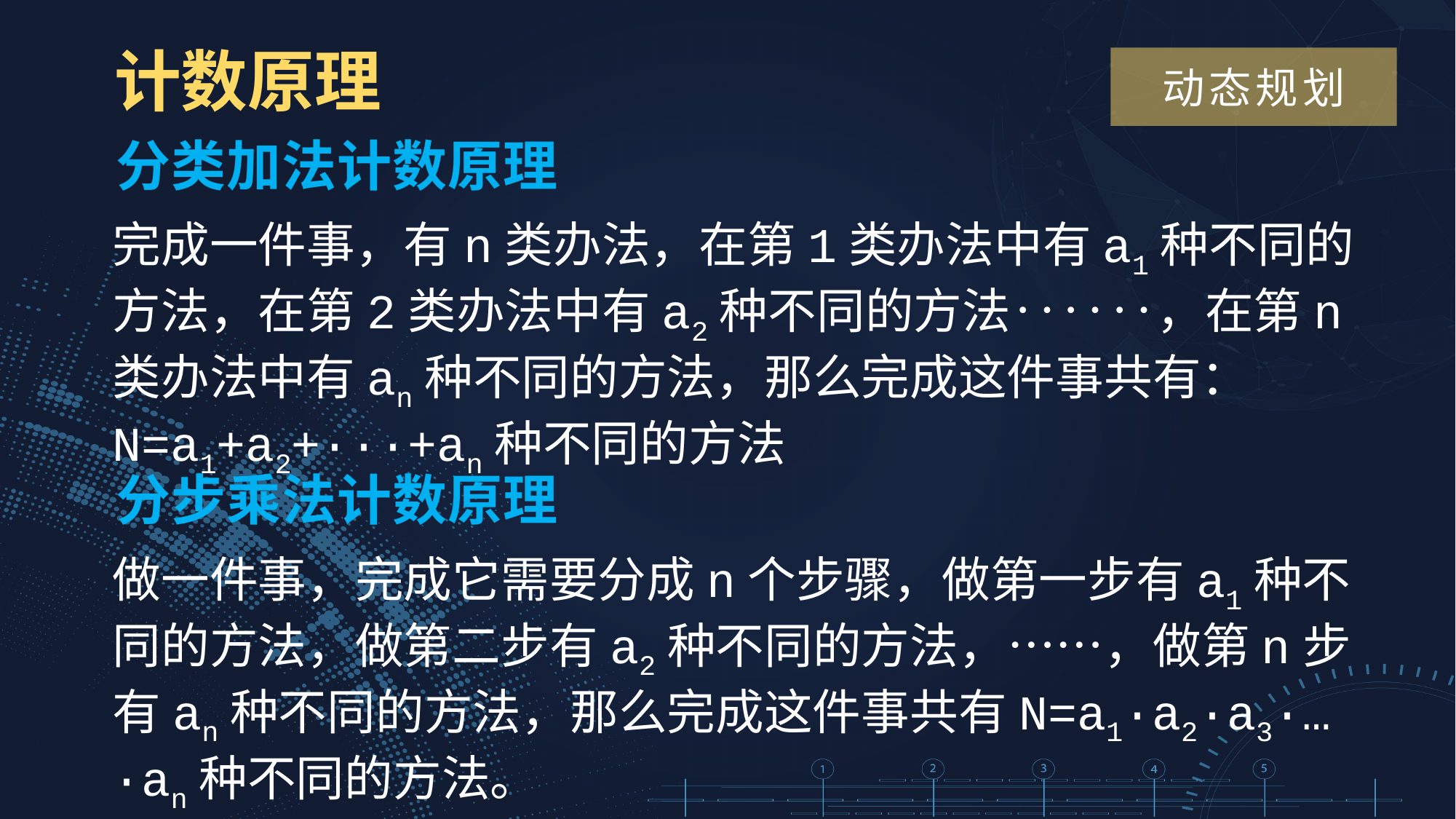

计数原理
动态规划
分类加法计数原理
完成一件事，有n类办法，在第1类办法中有a1种不同的方法，在第2类办法中有a2种不同的方法‥‥‥，在第n类办法中有an种不同的方法，那么完成这件事共有：
N=a1+a2+···+an种不同的方法
分步乘法计数原理
做一件事，完成它需要分成n个步骤，做第一步有a1种不同的方法，做第二步有a2种不同的方法，……，做第n步有an种不同的方法，那么完成这件事共有N=a1·a2·a3·…·an种不同的方法。